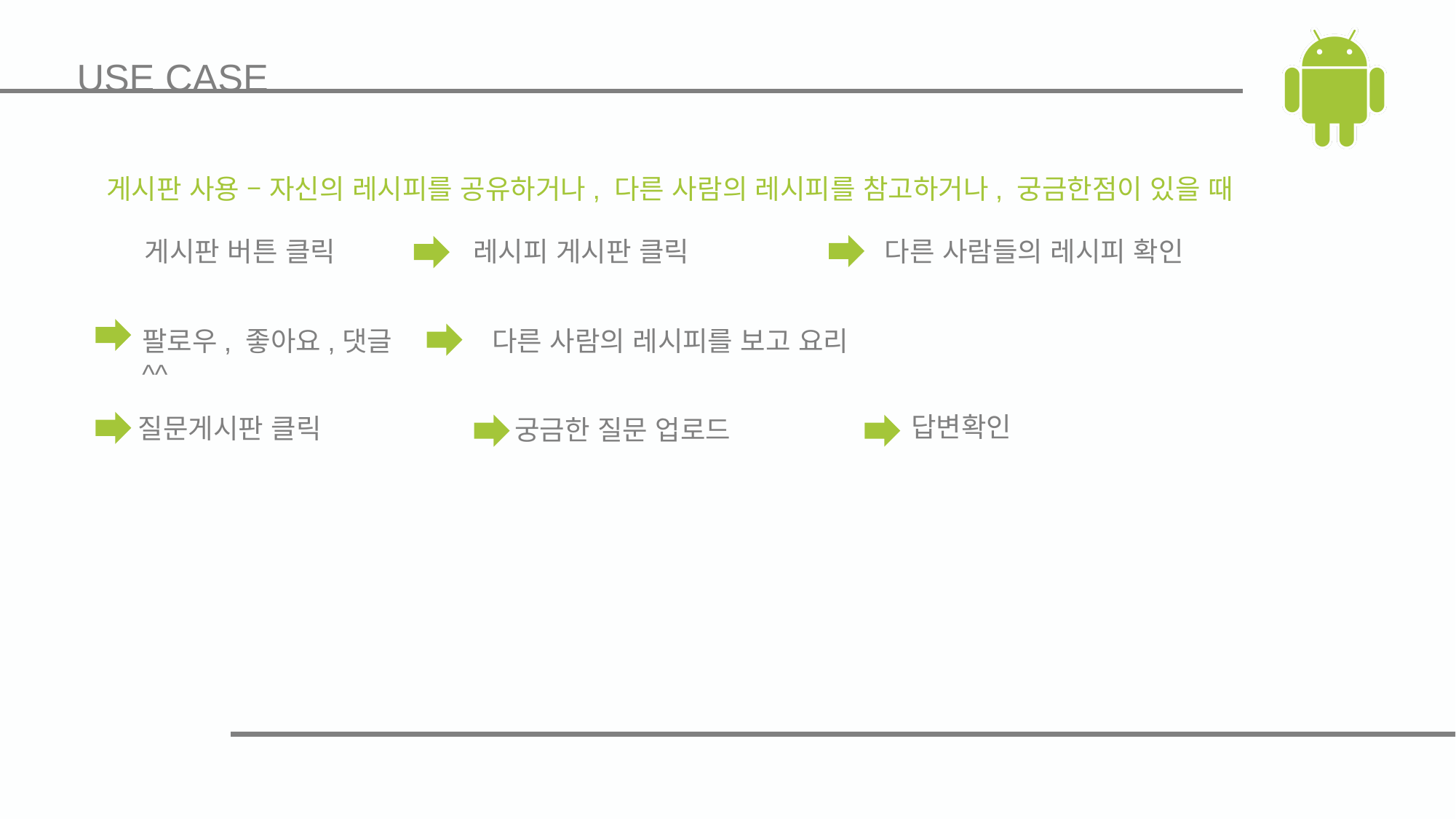

USE CASE
게시판 사용 – 자신의 레시피를 공유하거나, 다른 사람의 레시피를 참고하거나, 궁금한점이 있을 때
게시판 버튼 클릭
레시피 게시판 클릭
다른 사람들의 레시피 확인

팔로우, 좋아요,댓글^^
다른 사람의 레시피를 보고 요리

답변확인
질문게시판 클릭
궁금한 질문 업로드